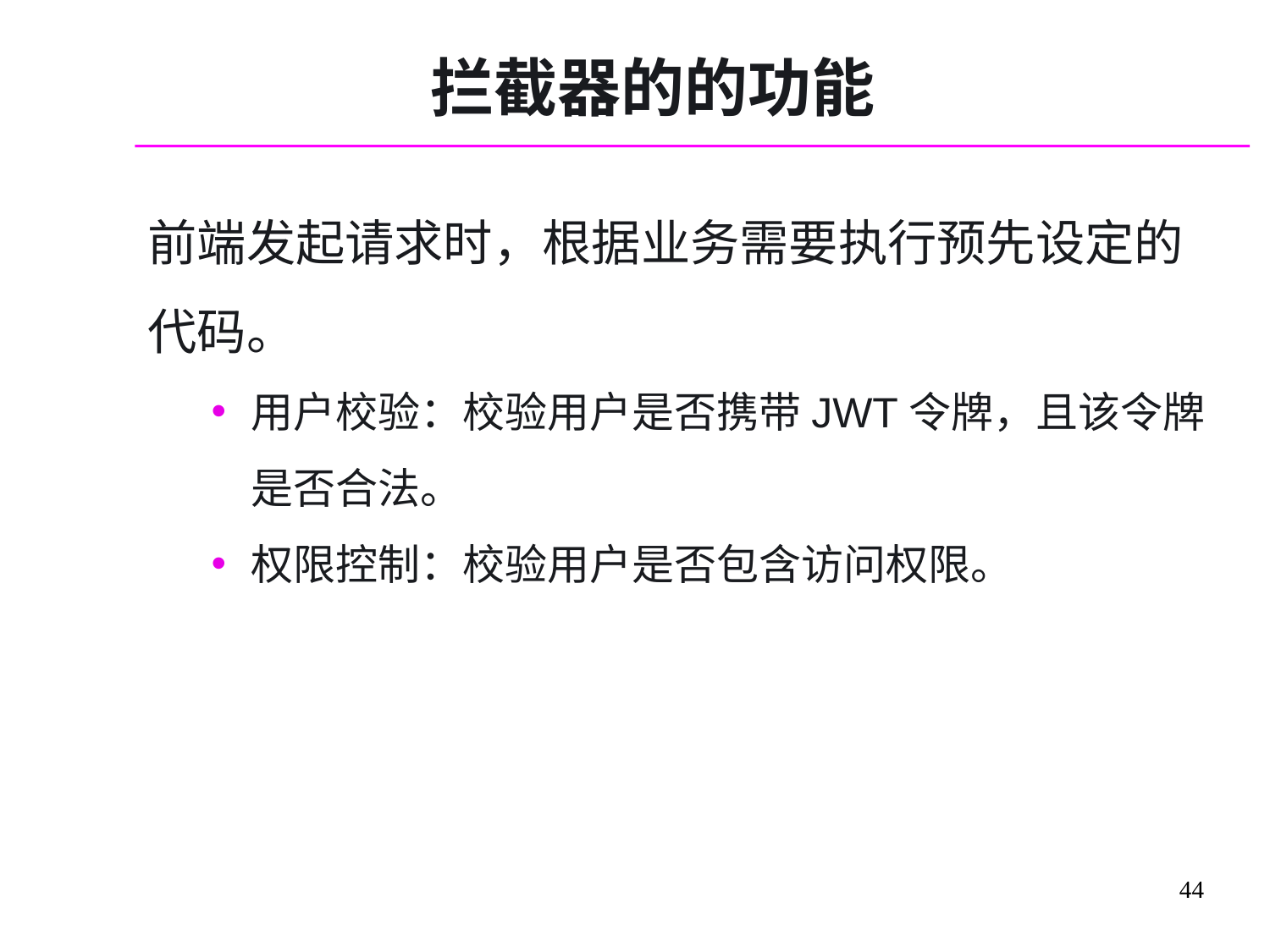

# 拦截器的的功能
前端发起请求时，根据业务需要执行预先设定的代码。
用户校验：校验用户是否携带JWT令牌，且该令牌是否合法。
权限控制：校验用户是否包含访问权限。

44